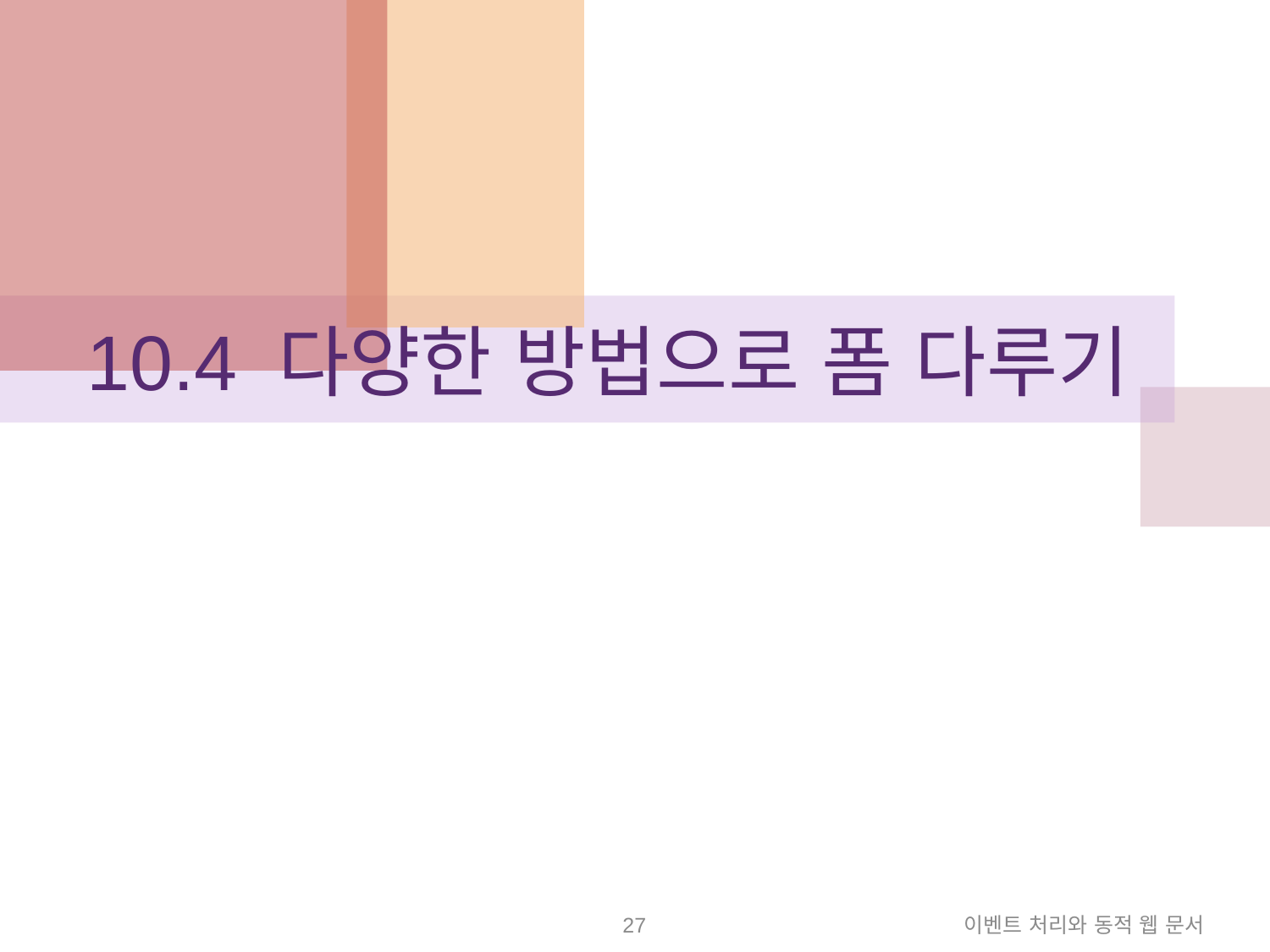

# 10.4 다양한 방법으로 폼 다루기

27
이벤트 처리와 동적 웹 문서